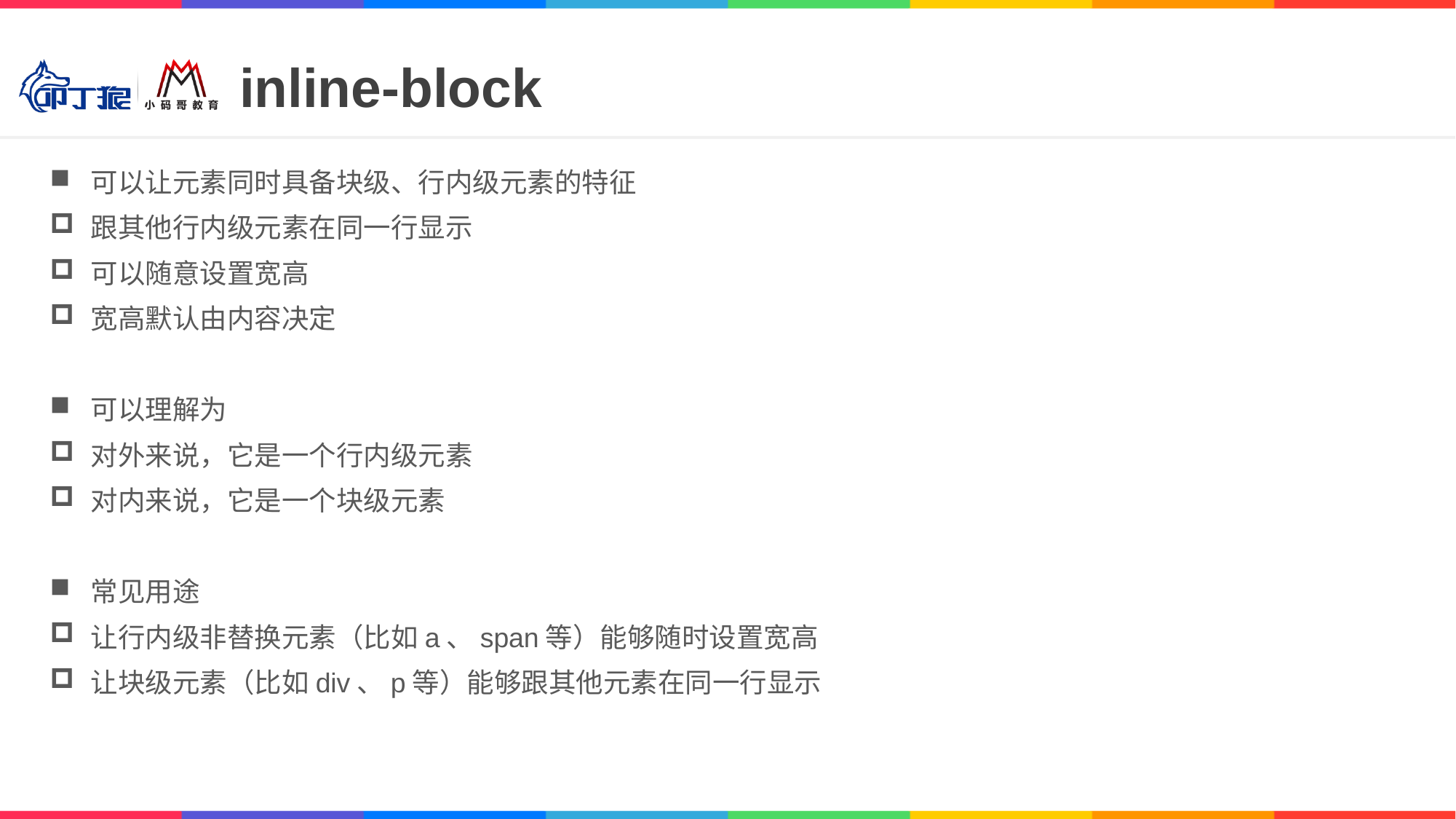

# inline-block

可以让元素同时具备块级、行内级元素的特征
跟其他行内级元素在同一行显示
可以随意设置宽高
宽高默认由内容决定

可以理解为
对外来说，它是一个行内级元素
对内来说，它是一个块级元素

常见用途
让行内级非替换元素（比如a、span等）能够随时设置宽高
让块级元素（比如div、p等）能够跟其他元素在同一行显示